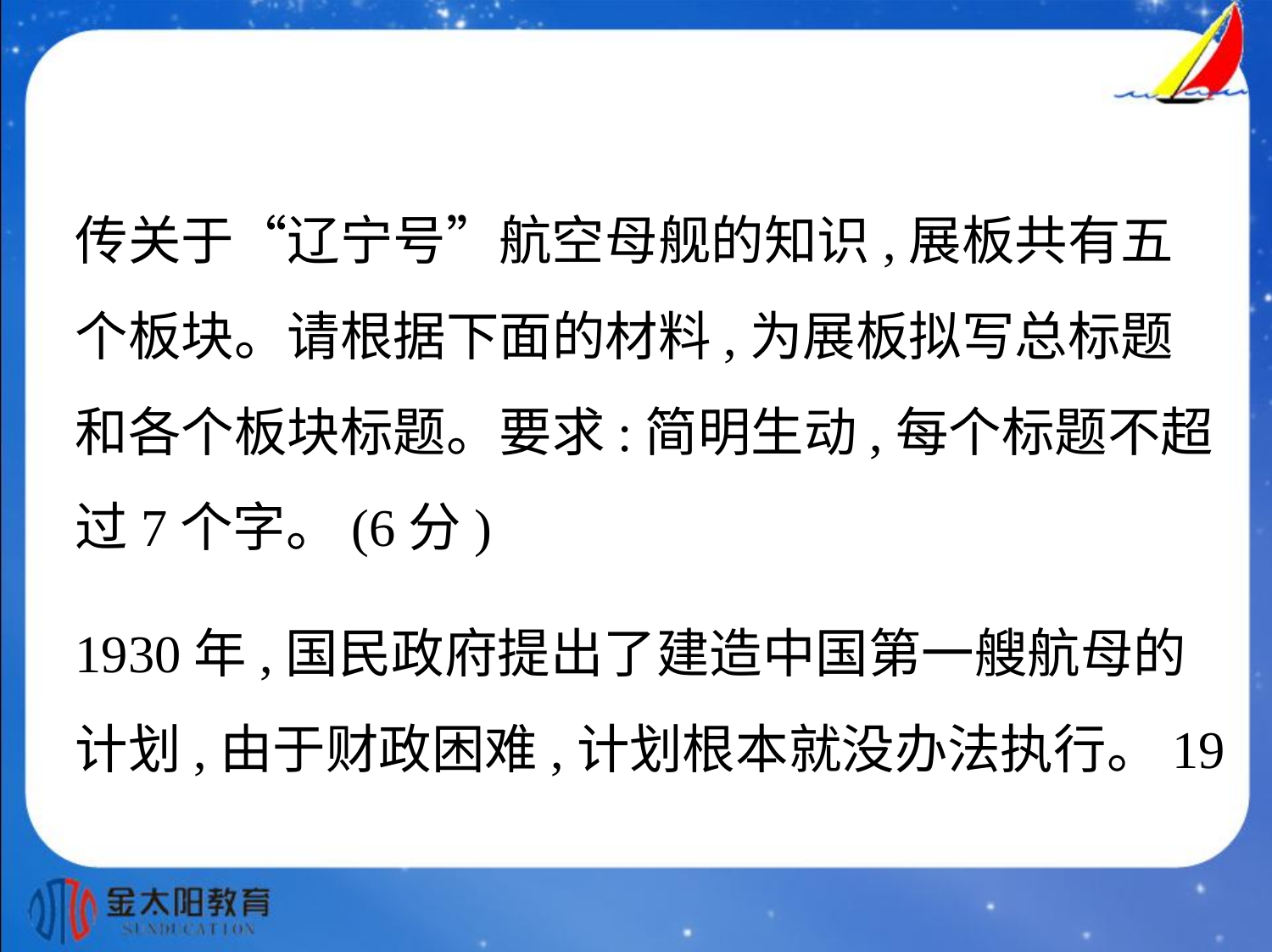

传关于“辽宁号”航空母舰的知识,展板共有五
个板块。请根据下面的材料,为展板拟写总标题
和各个板块标题。要求:简明生动,每个标题不超
过7个字。(6分)
1930年,国民政府提出了建造中国第一艘航母的
计划,由于财政困难,计划根本就没办法执行。19